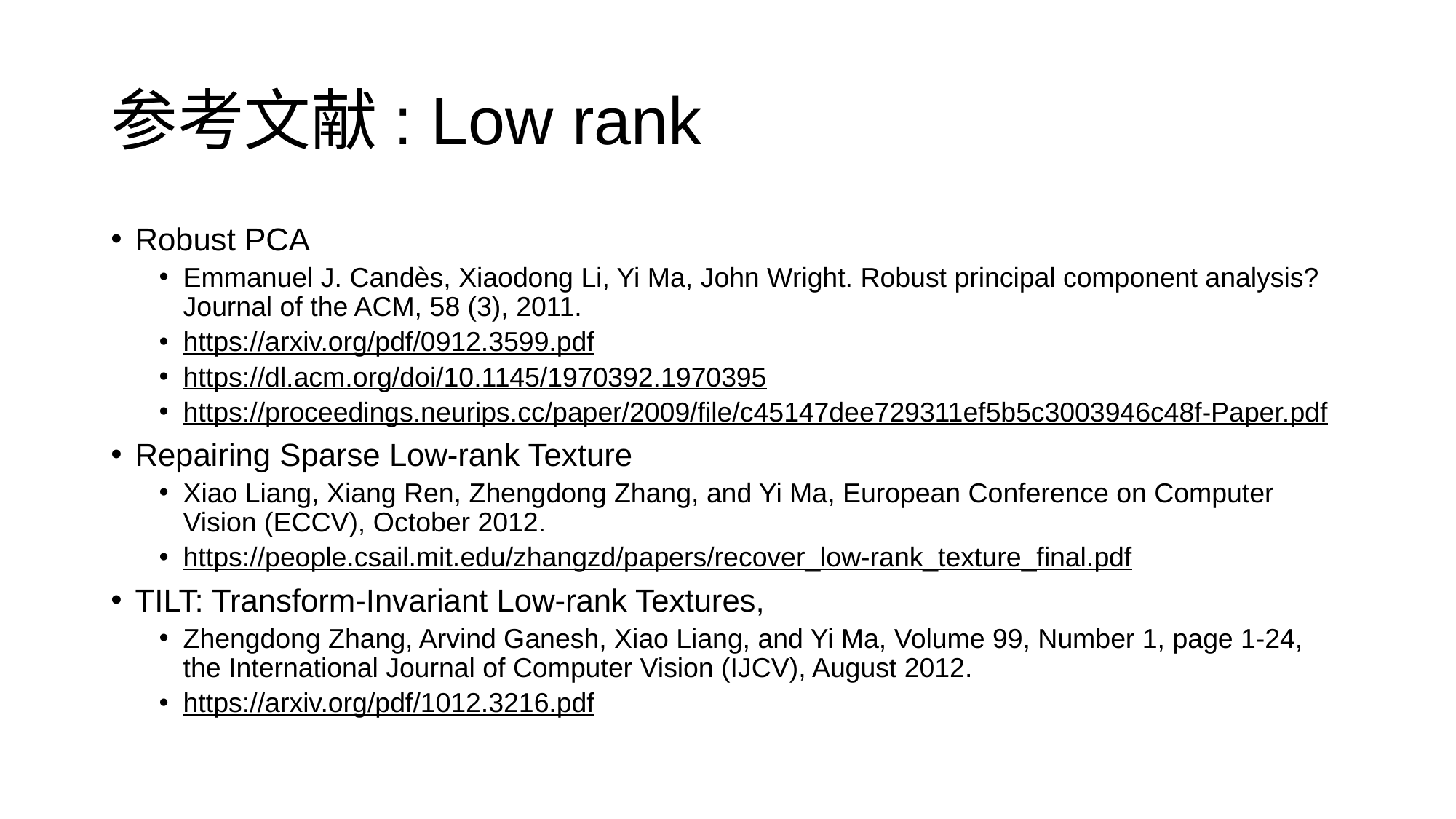

# 参考文献: Low rank
Robust PCA
Emmanuel J. Candès, Xiaodong Li, Yi Ma, John Wright. Robust principal component analysis? Journal of the ACM, 58 (3), 2011.
https://arxiv.org/pdf/0912.3599.pdf
https://dl.acm.org/doi/10.1145/1970392.1970395
https://proceedings.neurips.cc/paper/2009/file/c45147dee729311ef5b5c3003946c48f-Paper.pdf
Repairing Sparse Low-rank Texture
Xiao Liang, Xiang Ren, Zhengdong Zhang, and Yi Ma, European Conference on Computer Vision (ECCV), October 2012.
https://people.csail.mit.edu/zhangzd/papers/recover_low-rank_texture_final.pdf
TILT: Transform-Invariant Low-rank Textures,
Zhengdong Zhang, Arvind Ganesh, Xiao Liang, and Yi Ma, Volume 99, Number 1, page 1-24, the International Journal of Computer Vision (IJCV), August 2012.
https://arxiv.org/pdf/1012.3216.pdf